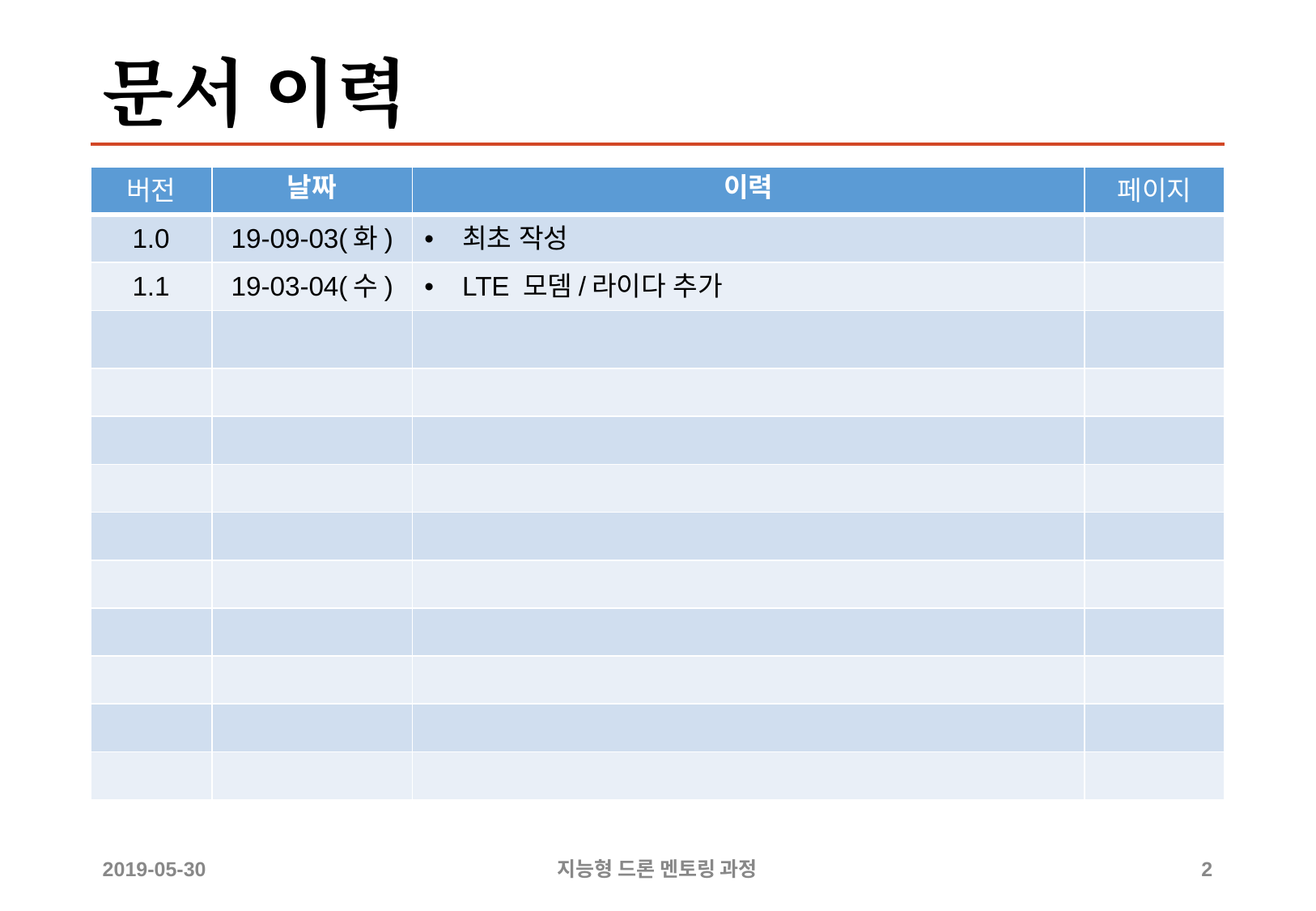

# 문서 이력
| 버전 | 날짜 | 이력 | 페이지 |
| --- | --- | --- | --- |
| 1.0 | 19-09-03(화) | 최초 작성 |  |
| 1.1 | 19-03-04(수) | LTE 모뎀/라이다 추가 |  |
|  |  |  |  |
|  |  |  |  |
|  |  |  |  |
|  |  |  |  |
|  |  |  |  |
|  |  |  |  |
|  |  |  |  |
|  |  |  |  |
|  |  |  |  |
|  |  |  |  |
2019-05-30
지능형 드론 멘토링 과정
2